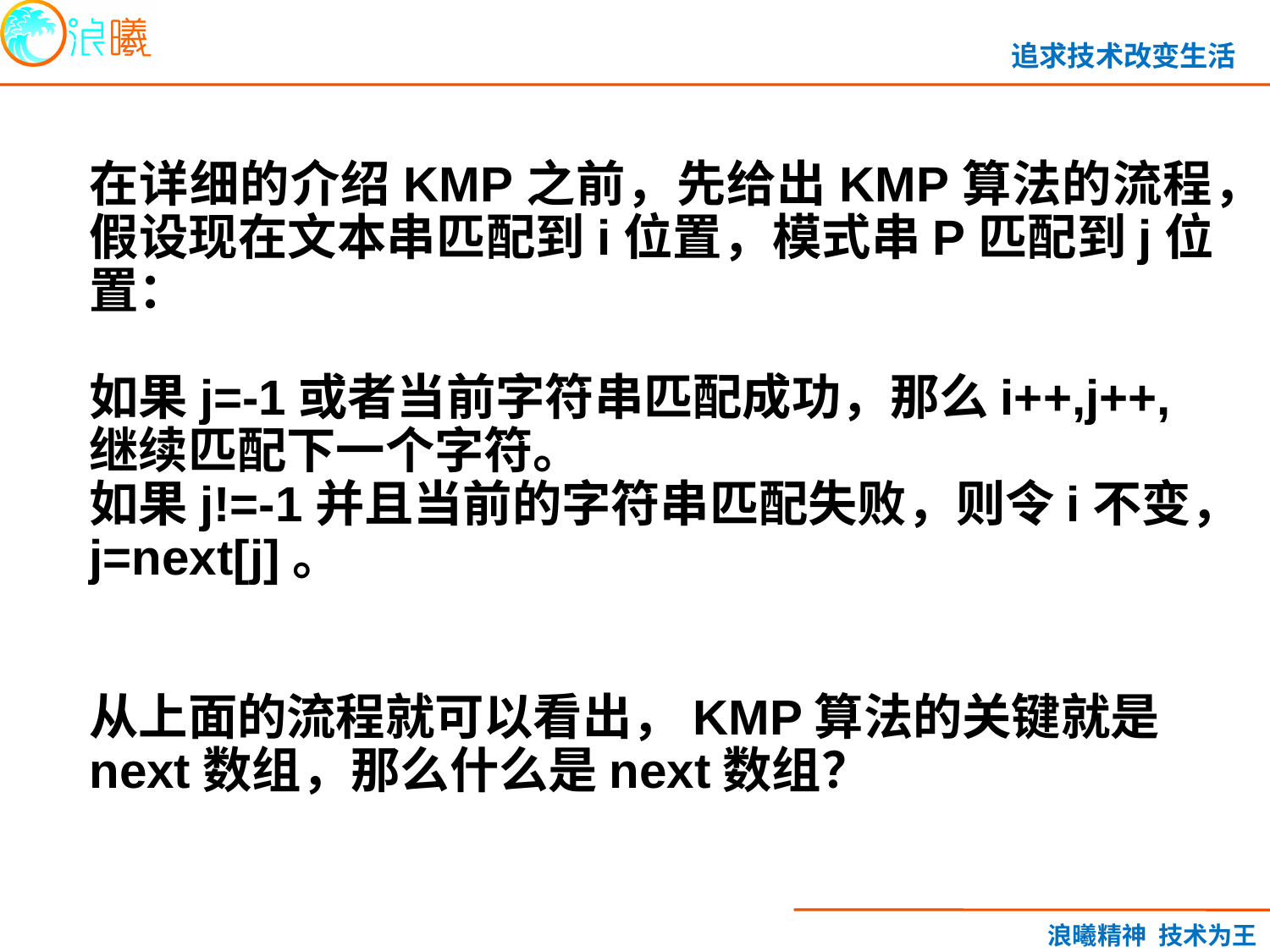

在详细的介绍KMP之前，先给出KMP算法的流程，假设现在文本串匹配到i位置，模式串P匹配到j位置：

如果j=-1或者当前字符串匹配成功，那么i++,j++,继续匹配下一个字符。
如果j!=-1并且当前的字符串匹配失败，则令i不变，j=next[j]。

从上面的流程就可以看出，KMP算法的关键就是next数组，那么什么是next数组？